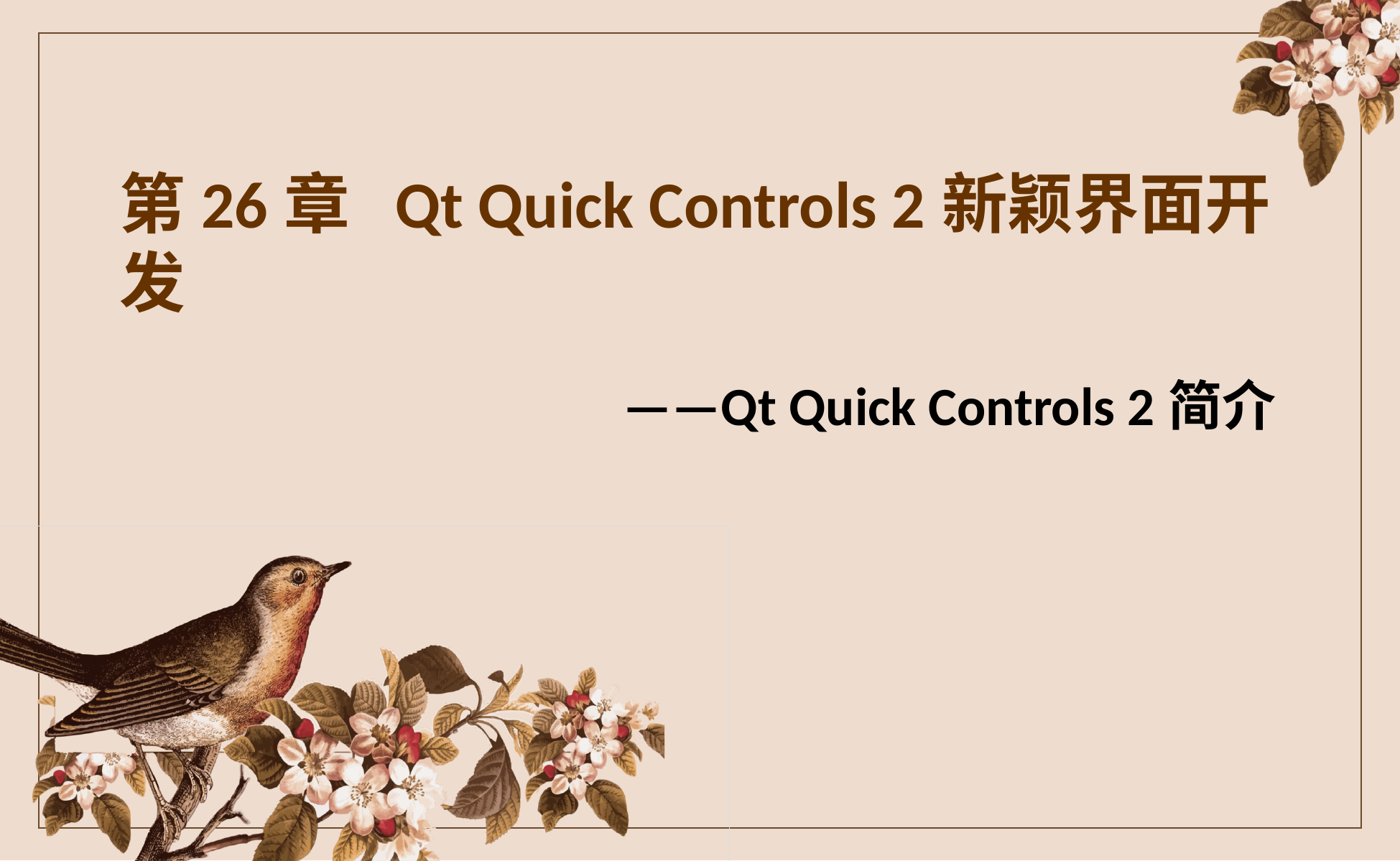

第26章  Qt Quick Controls 2新颖界面开发
——Qt Quick Controls 2简介